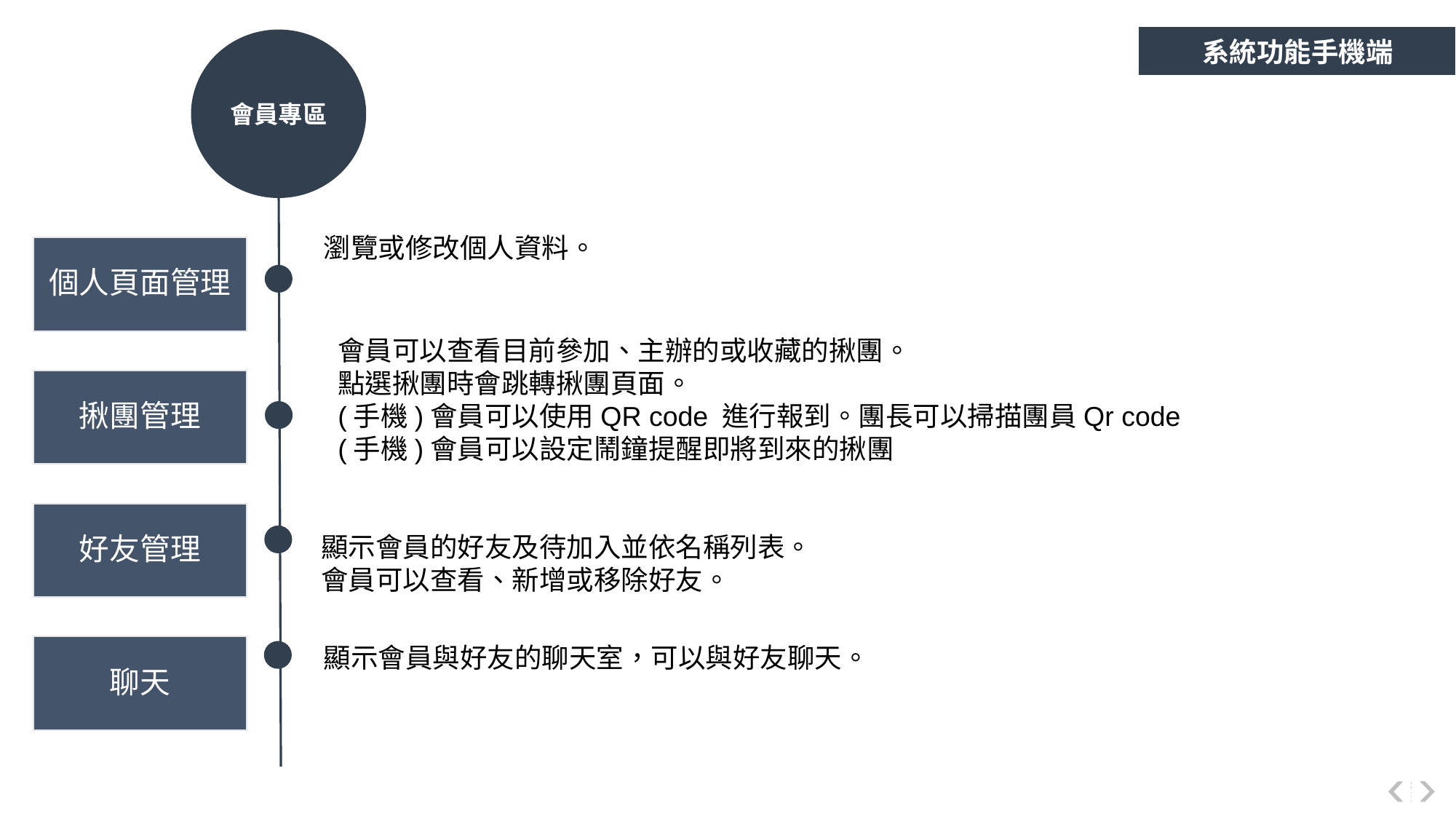

系統功能手機端
會員專區
瀏覽或修改個人資料。

個人頁面管理

會員可以查看目前參加、主辦的或收藏的揪團。
點選揪團時會跳轉揪團頁面。
(手機)會員可以使用QR code 進行報到。團長可以掃描團員Qr code
(手機)會員可以設定鬧鐘提醒即將到來的揪團

揪團管理

好友管理
顯示會員的好友及待加入並依名稱列表。
會員可以查看、新增或移除好友。

顯示會員與好友的聊天室，可以與好友聊天。

聊天